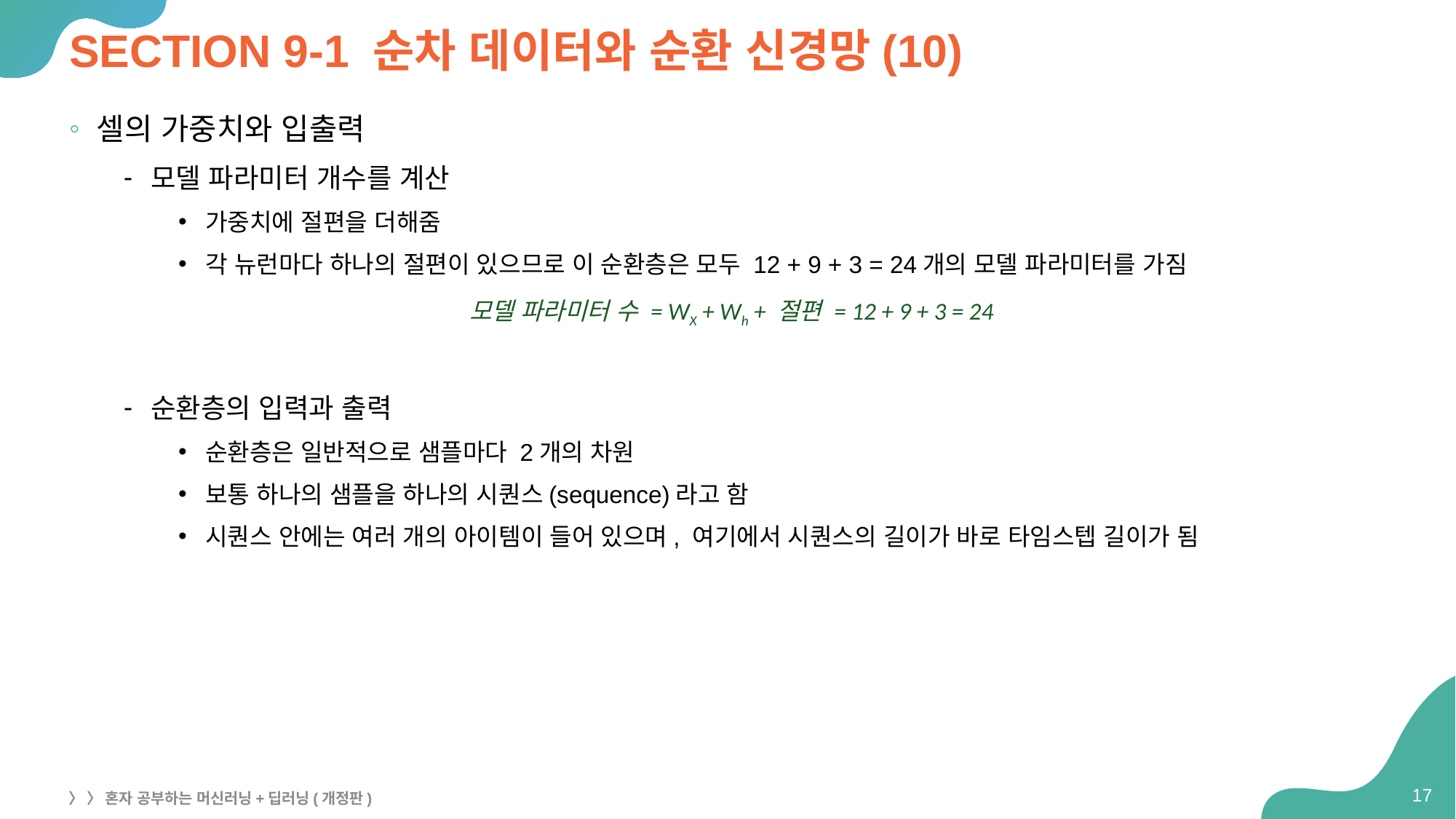

# SECTION 9-1 순차 데이터와 순환 신경망(10)
셀의 가중치와 입출력
모델 파라미터 개수를 계산
가중치에 절편을 더해줌
각 뉴런마다 하나의 절편이 있으므로 이 순환층은 모두 12 + 9 + 3 = 24개의 모델 파라미터를 가짐

순환층의 입력과 출력
순환층은 일반적으로 샘플마다 2개의 차원
보통 하나의 샘플을 하나의 시퀀스(sequence)라고 함
시퀀스 안에는 여러 개의 아이템이 들어 있으며, 여기에서 시퀀스의 길이가 바로 타임스텝 길이가 됨
모델 파라미터 수 = WX + Wh + 절편 = 12 + 9 + 3 = 24
17
〉 〉 혼자 공부하는 머신러닝+딥러닝(개정판)